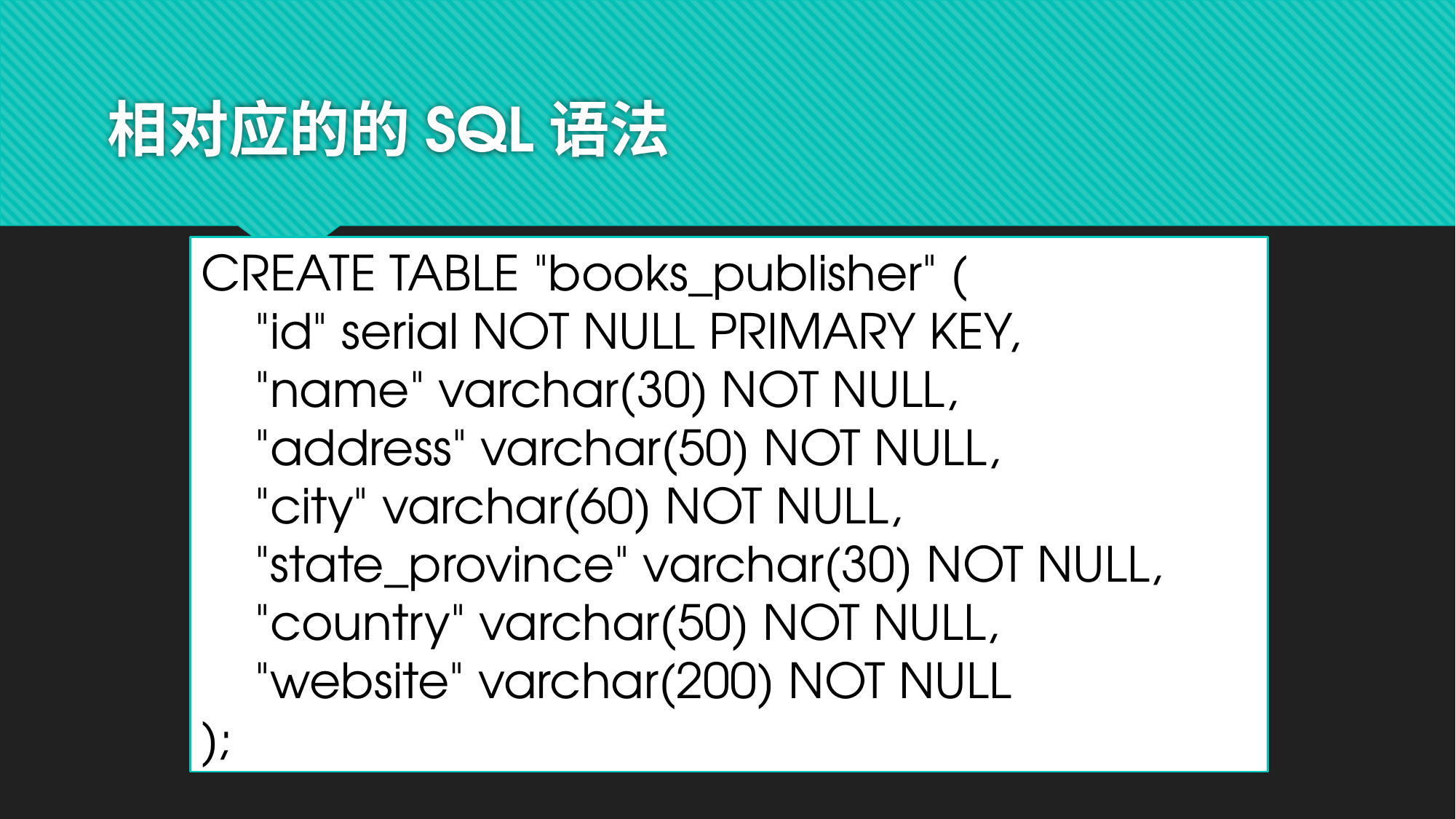

# 相对应的的SQL语法
CREATE TABLE "books_publisher" (
    "id" serial NOT NULL PRIMARY KEY,
    "name" varchar(30) NOT NULL,
    "address" varchar(50) NOT NULL,
    "city" varchar(60) NOT NULL,
    "state_province" varchar(30) NOT NULL,
    "country" varchar(50) NOT NULL,
    "website" varchar(200) NOT NULL
);